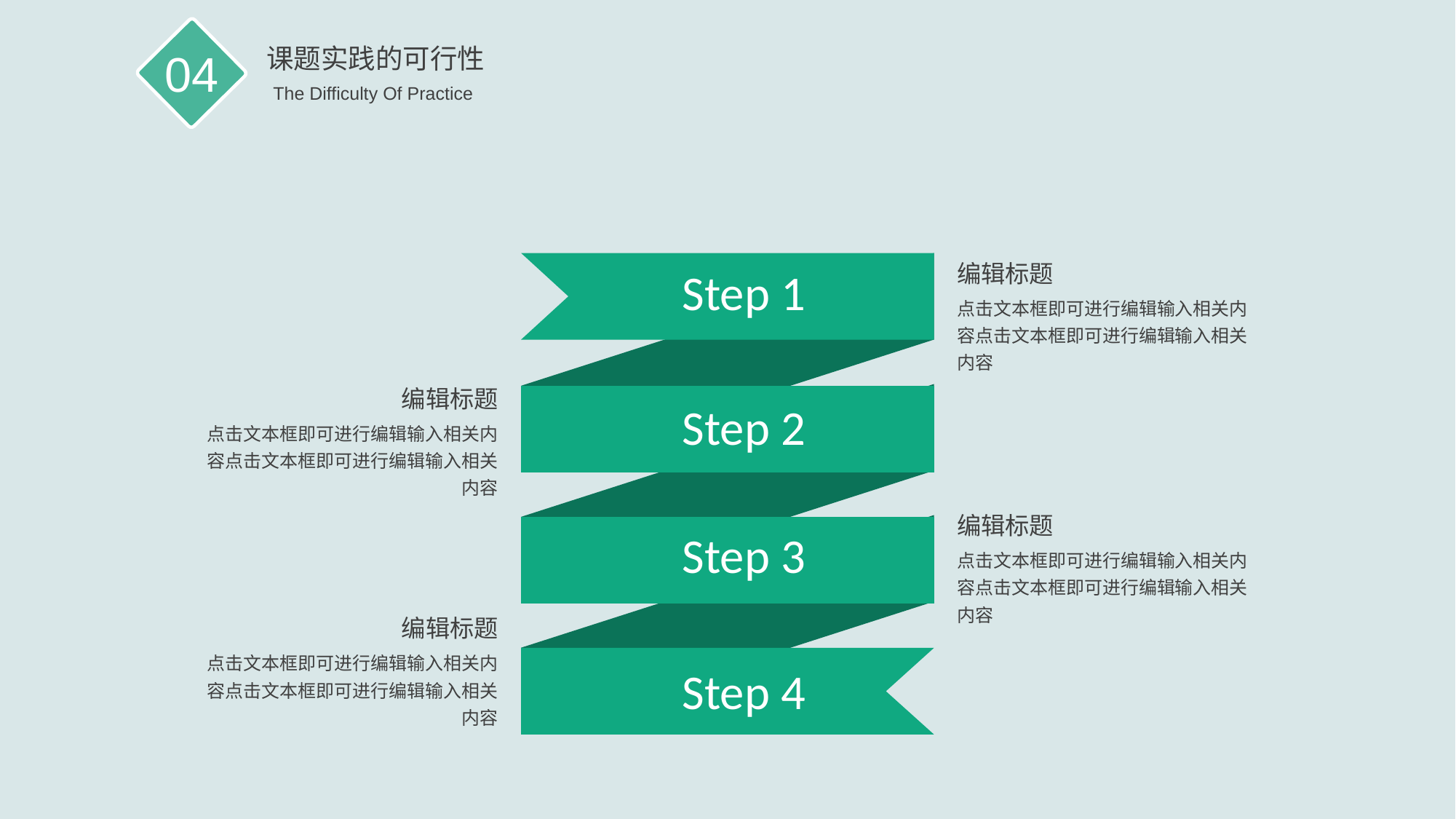

课题实践的可行性
04
The Difficulty Of Practice

编辑标题

Step 1
点击文本框即可进行编辑输入相关内容点击文本框即可进行编辑输入相关内容
编辑标题

Step 2
点击文本框即可进行编辑输入相关内容点击文本框即可进行编辑输入相关内容
编辑标题

Step 3
点击文本框即可进行编辑输入相关内容点击文本框即可进行编辑输入相关内容
编辑标题
点击文本框即可进行编辑输入相关内容点击文本框即可进行编辑输入相关内容

Step 4